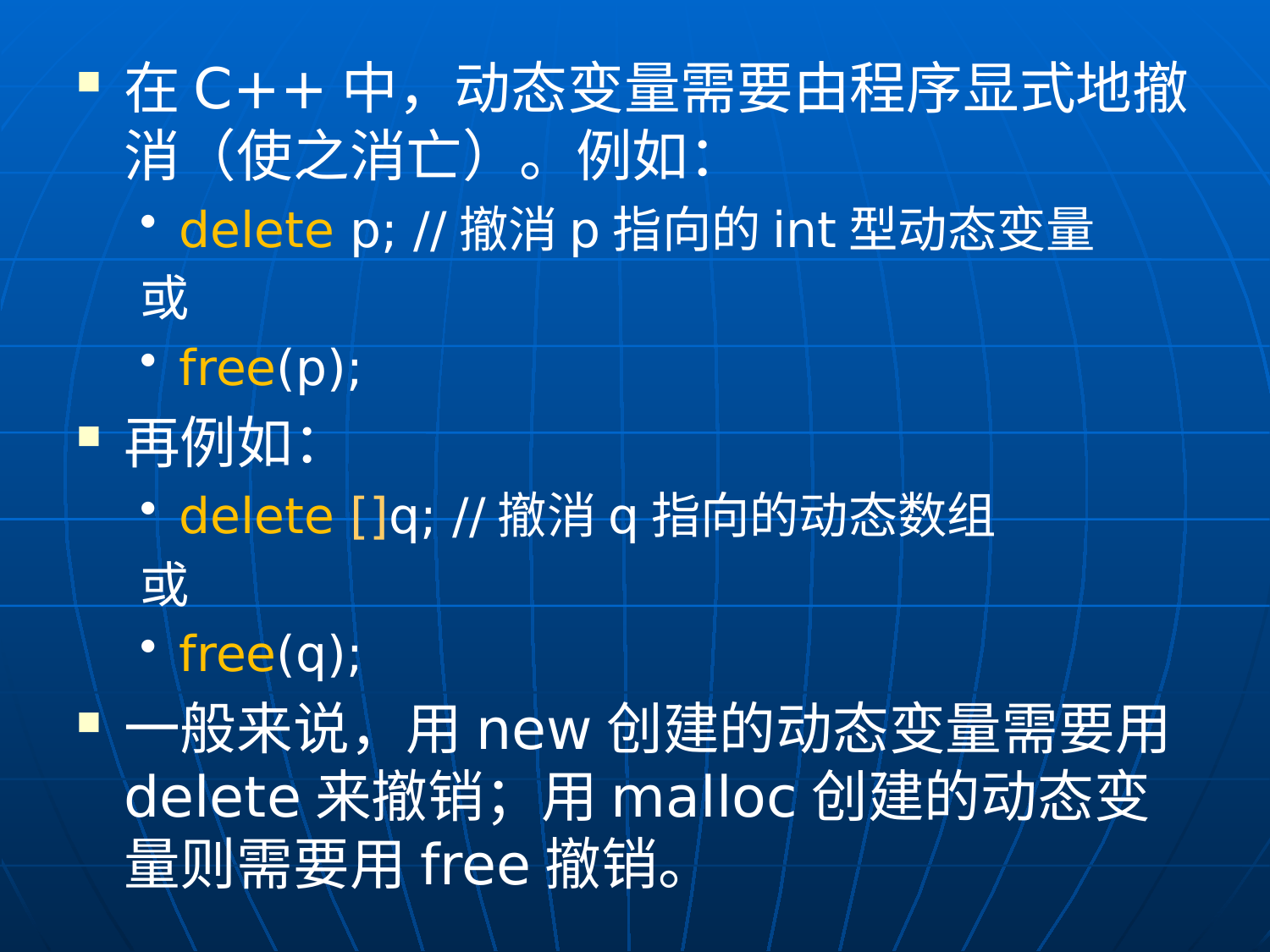

在C++中，动态变量需要由程序显式地撤消（使之消亡）。例如：
delete p; //撤消p指向的int型动态变量
或
free(p);
再例如：
delete []q; //撤消q指向的动态数组
或
free(q);
一般来说，用new创建的动态变量需要用delete来撤销；用malloc创建的动态变量则需要用free撤销。